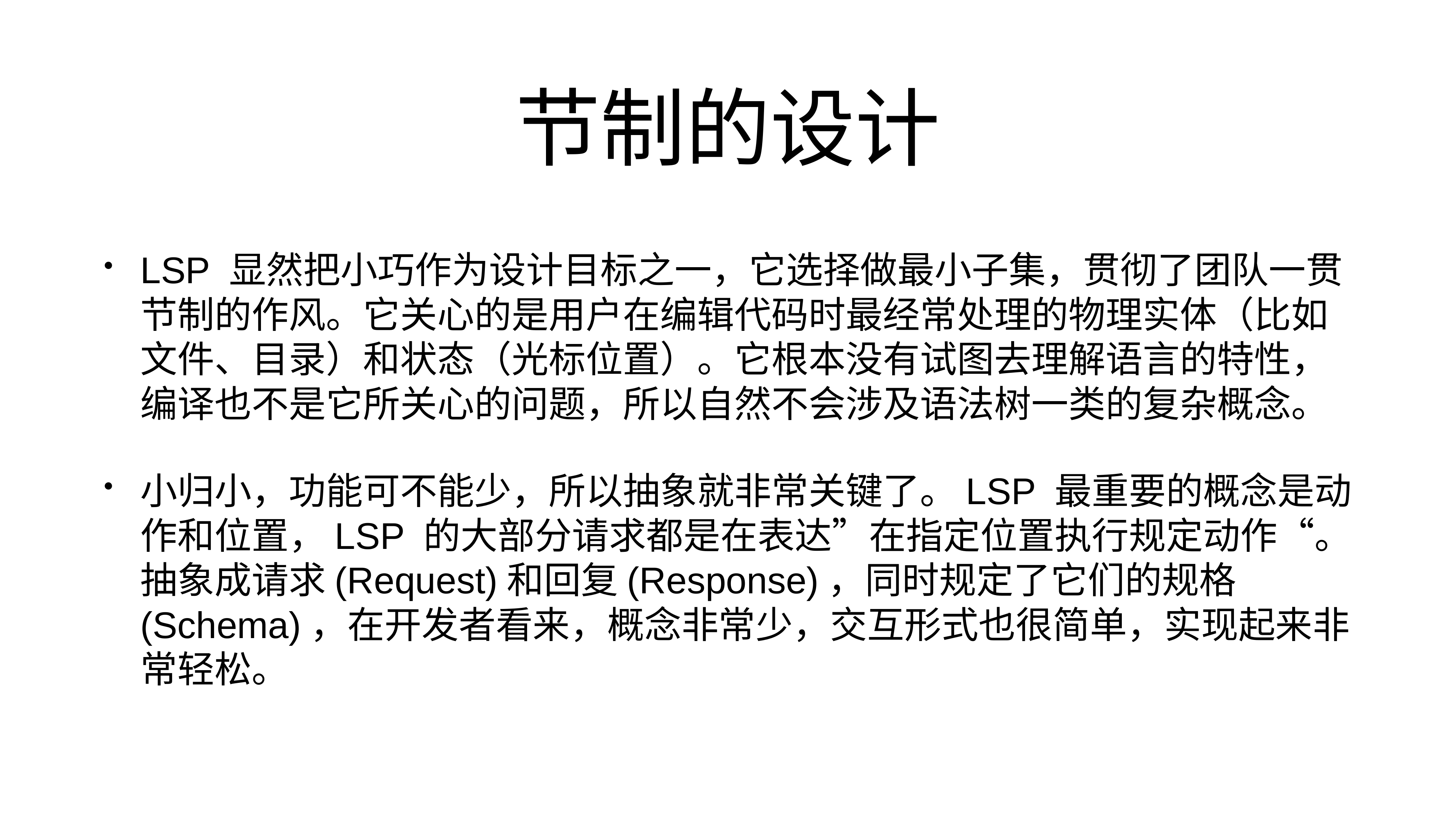

# 节制的设计
LSP 显然把小巧作为设计目标之一，它选择做最小子集，贯彻了团队一贯节制的作风。它关心的是用户在编辑代码时最经常处理的物理实体（比如文件、目录）和状态（光标位置）。它根本没有试图去理解语言的特性，编译也不是它所关心的问题，所以自然不会涉及语法树一类的复杂概念。
小归小，功能可不能少，所以抽象就非常关键了。LSP 最重要的概念是动作和位置，LSP 的大部分请求都是在表达”在指定位置执行规定动作“。抽象成请求(Request)和回复(Response)，同时规定了它们的规格(Schema)，在开发者看来，概念非常少，交互形式也很简单，实现起来非常轻松。